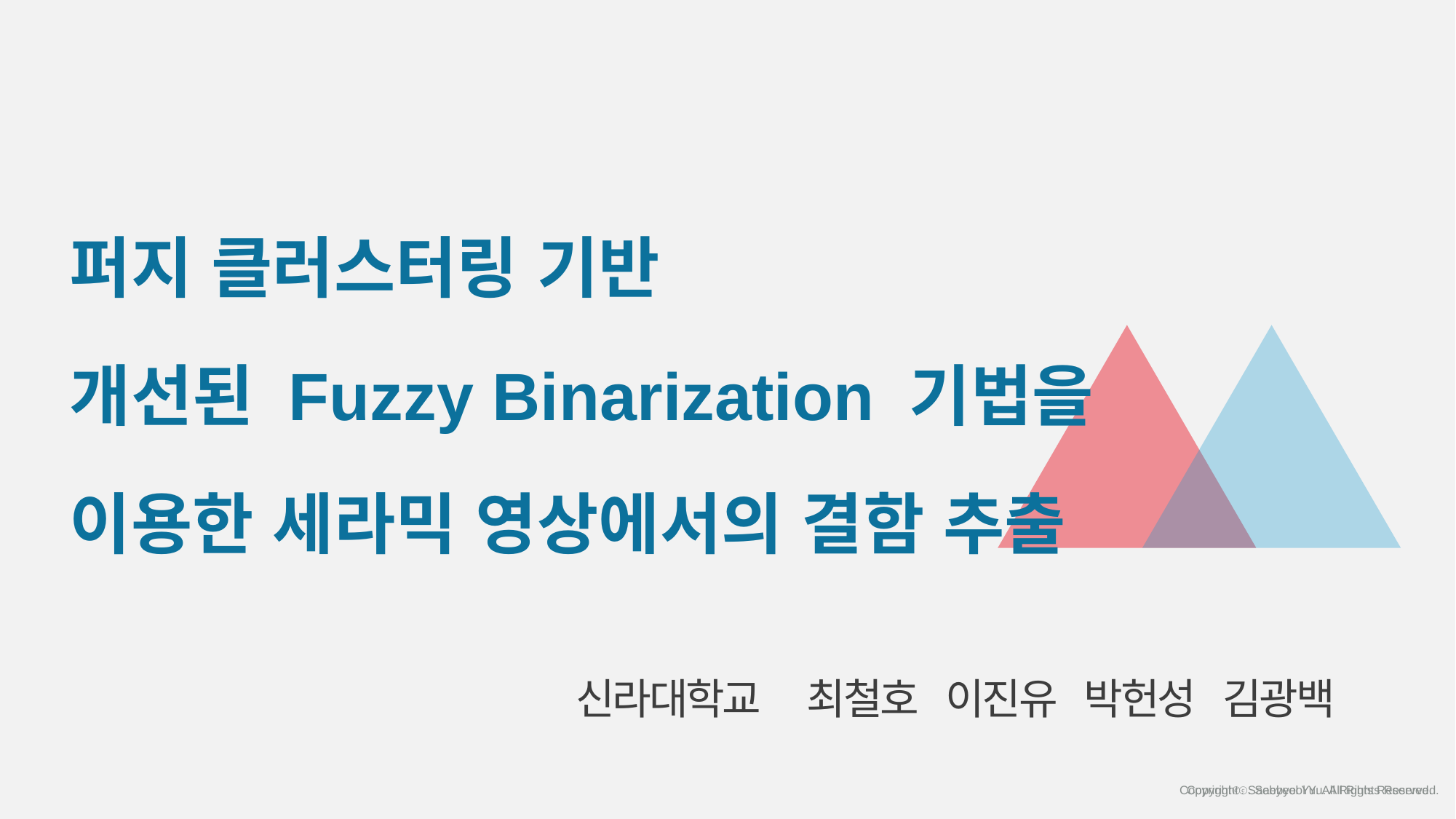

퍼지 클러스터링 기반
 개선된 Fuzzy Binarization 기법을
 이용한 세라믹 영상에서의 결함 추출

신라대학교     최철호   이진유   박헌성   김광백
Copyrightⓒ. Saebyeol Yu. All Rights Reserved.